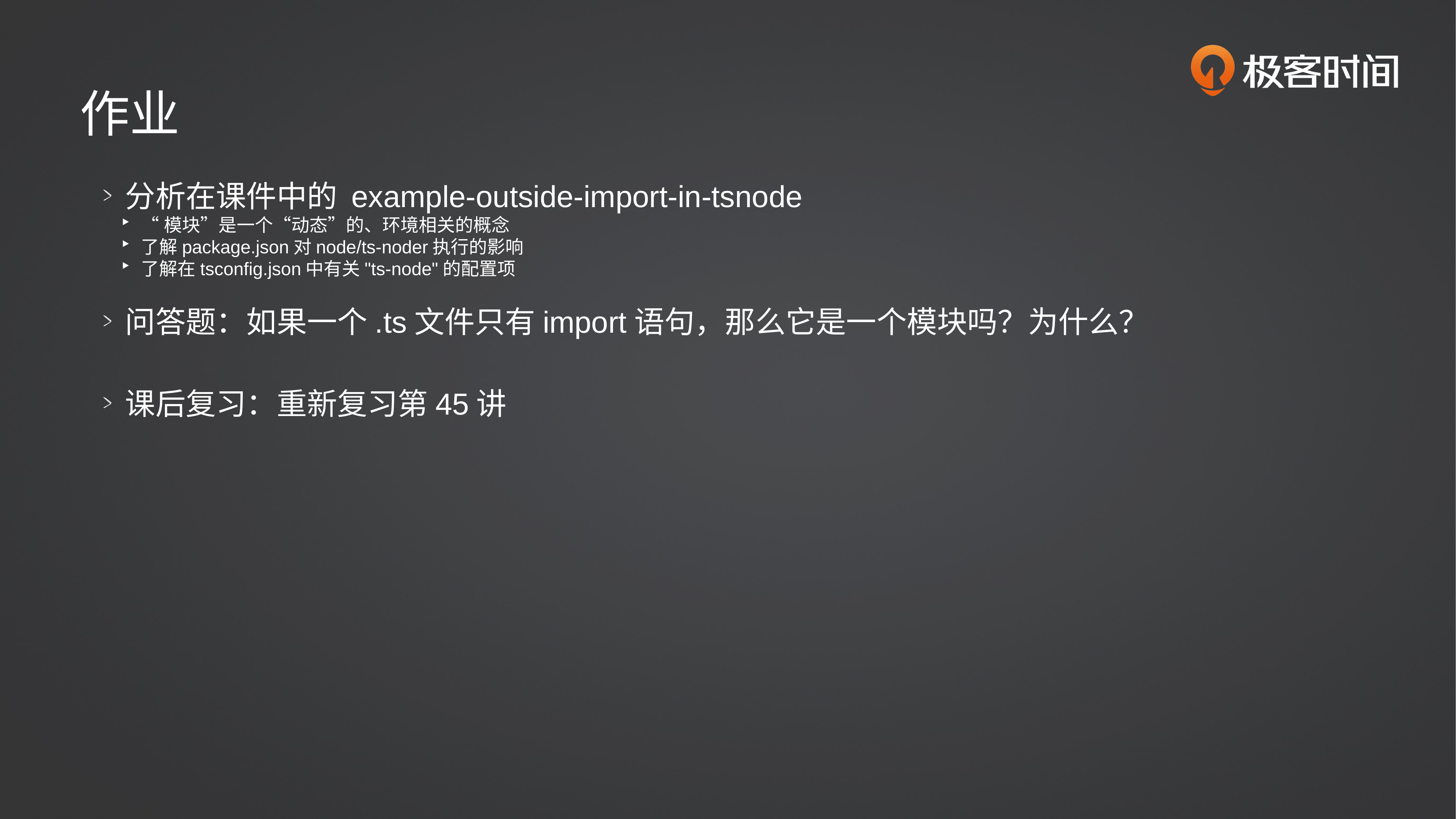

作业
分析在课件中的 example-outside-import-in-tsnode
“模块”是一个“动态”的、环境相关的概念
了解package.json对node/ts-noder执行的影响
了解在tsconfig.json中有关"ts-node"的配置项

问答题：如果一个.ts文件只有import语句，那么它是一个模块吗？为什么？

课后复习：重新复习第45讲